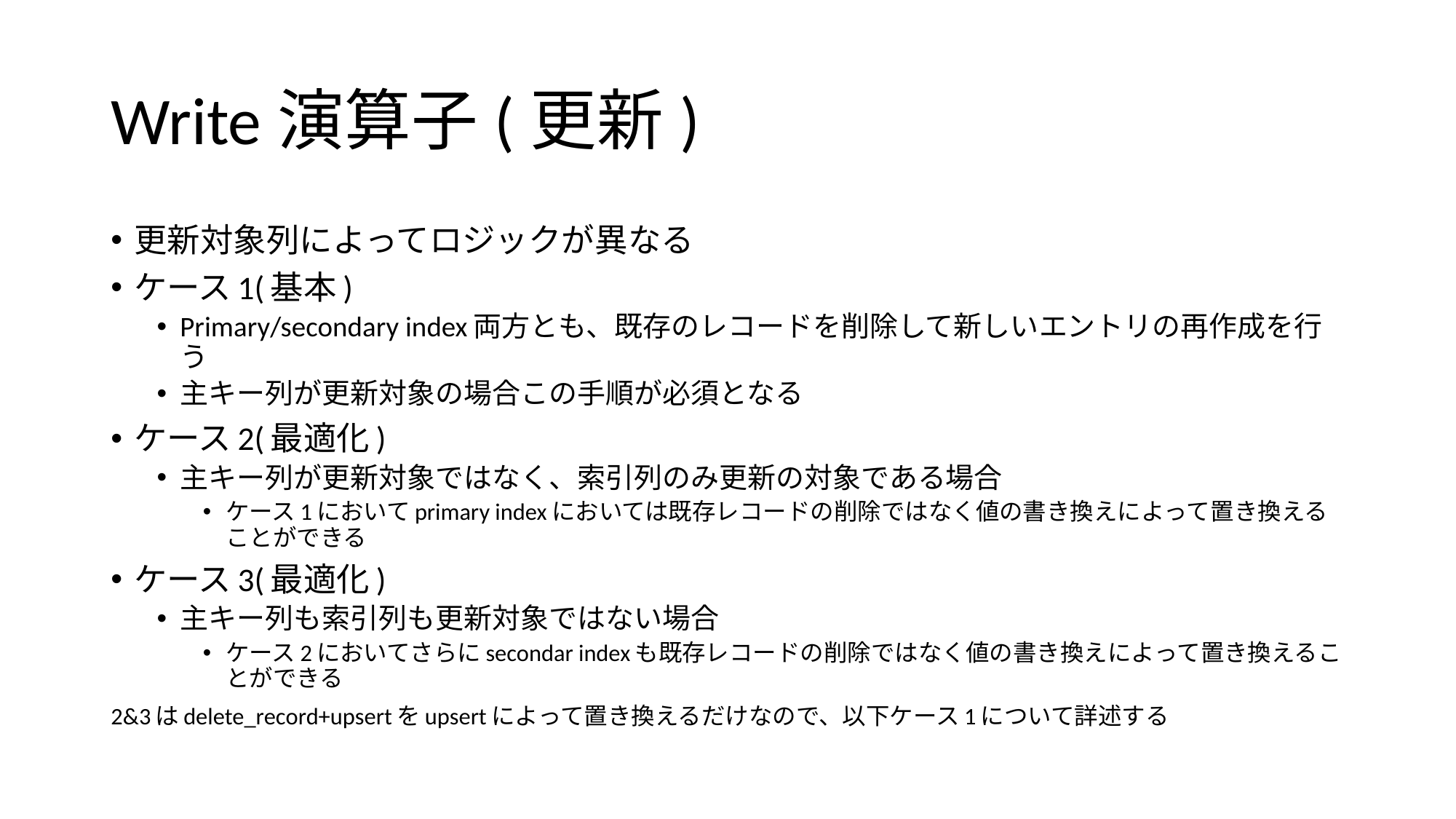

# Write演算子(更新)
更新対象列によってロジックが異なる
ケース1(基本)
Primary/secondary index両方とも、既存のレコードを削除して新しいエントリの再作成を行う
主キー列が更新対象の場合この手順が必須となる
ケース2(最適化)
主キー列が更新対象ではなく、索引列のみ更新の対象である場合
ケース1においてprimary indexにおいては既存レコードの削除ではなく値の書き換えによって置き換えることができる
ケース3(最適化)
主キー列も索引列も更新対象ではない場合
ケース2においてさらにsecondar indexも既存レコードの削除ではなく値の書き換えによって置き換えることができる
2&3はdelete_record+upsertをupsertによって置き換えるだけなので、以下ケース1について詳述する